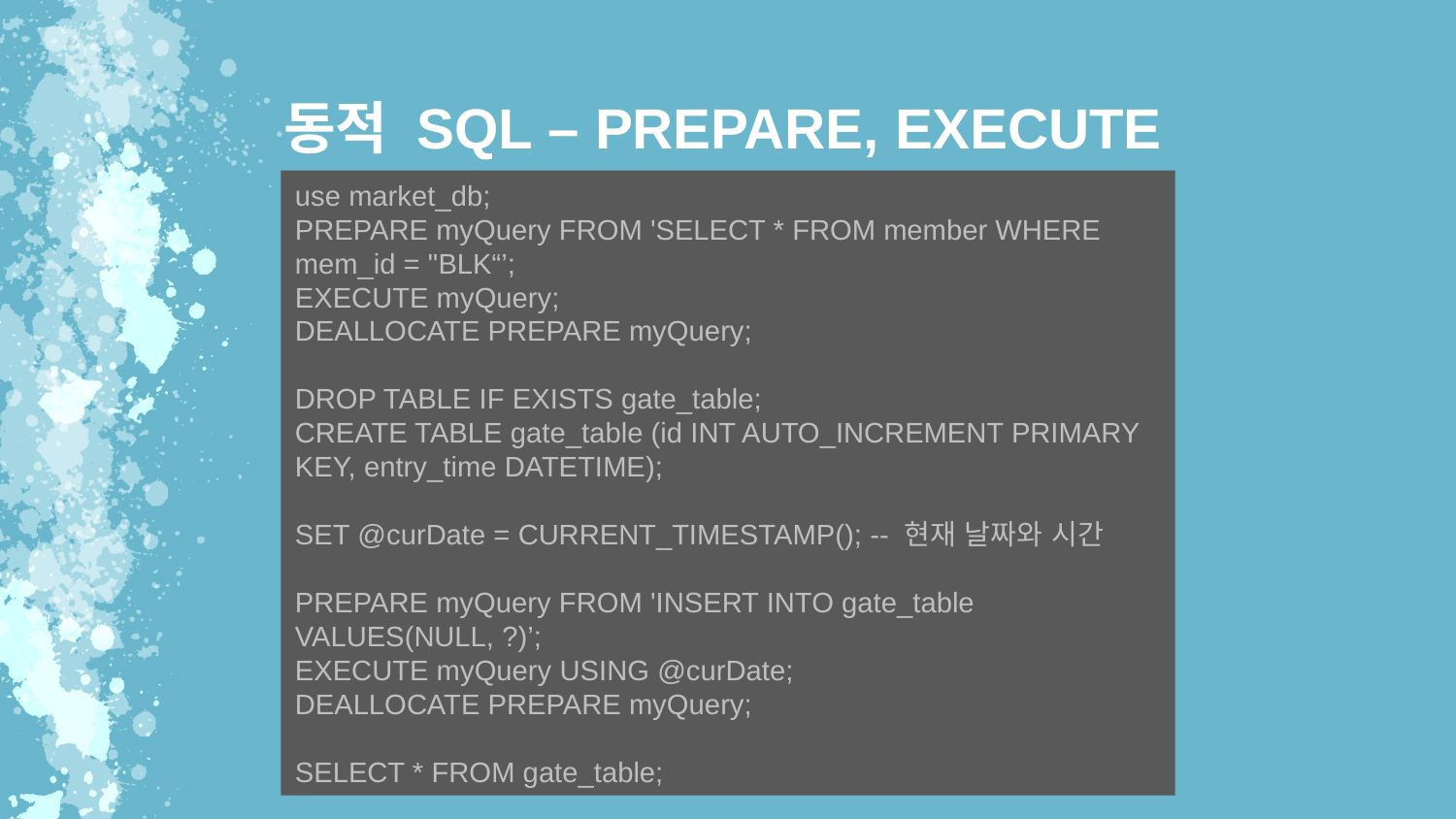

동적 SQL – PREPARE, EXECUTE
use market_db;
PREPARE myQuery FROM 'SELECT * FROM member WHERE mem_id = "BLK“’;
EXECUTE myQuery;
DEALLOCATE PREPARE myQuery;

DROP TABLE IF EXISTS gate_table;
CREATE TABLE gate_table (id INT AUTO_INCREMENT PRIMARY KEY, entry_time DATETIME);

SET @curDate = CURRENT_TIMESTAMP(); -- 현재 날짜와 시간

PREPARE myQuery FROM 'INSERT INTO gate_table VALUES(NULL, ?)’;
EXECUTE myQuery USING @curDate;
DEALLOCATE PREPARE myQuery;

SELECT * FROM gate_table;